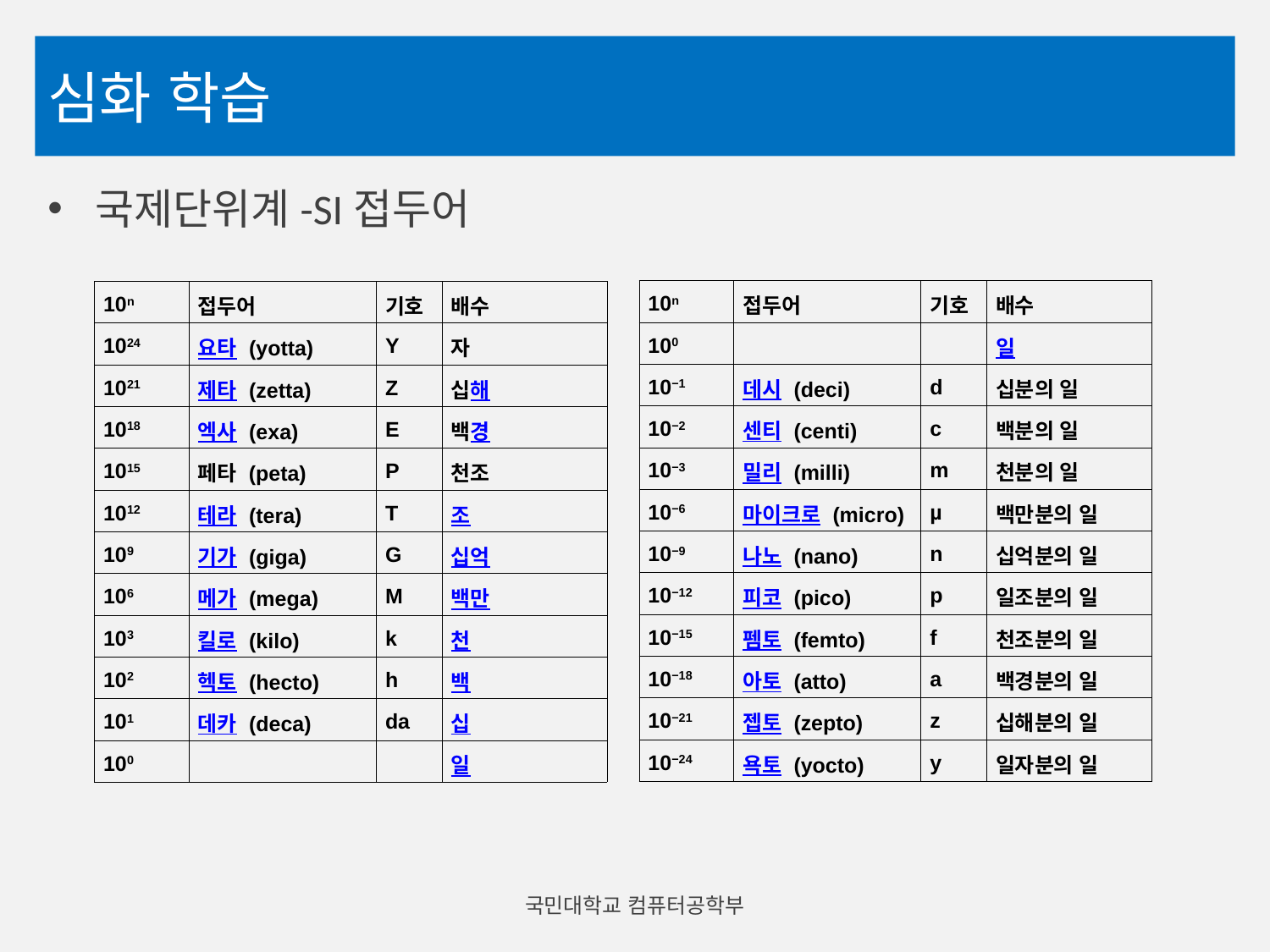

# 심화 학습
국제단위계-SI접두어
| 10n | 접두어 | 기호 | 배수 |
| --- | --- | --- | --- |
| 100 |  |  | 일 |
| 10−1 | 데시 (deci) | d | 십분의 일 |
| 10−2 | 센티 (centi) | c | 백분의 일 |
| 10−3 | 밀리 (milli) | m | 천분의 일 |
| 10−6 | 마이크로 (micro) | µ | 백만분의 일 |
| 10−9 | 나노 (nano) | n | 십억분의 일 |
| 10−12 | 피코 (pico) | p | 일조분의 일 |
| 10−15 | 펨토 (femto) | f | 천조분의 일 |
| 10−18 | 아토 (atto) | a | 백경분의 일 |
| 10−21 | 젭토 (zepto) | z | 십해분의 일 |
| 10−24 | 욕토 (yocto) | y | 일자분의 일 |
| 10n | 접두어 | 기호 | 배수 |
| --- | --- | --- | --- |
| 1024 | 요타 (yotta) | Y | 자 |
| 1021 | 제타 (zetta) | Z | 십해 |
| 1018 | 엑사 (exa) | E | 백경 |
| 1015 | 페타 (peta) | P | 천조 |
| 1012 | 테라 (tera) | T | 조 |
| 109 | 기가 (giga) | G | 십억 |
| 106 | 메가 (mega) | M | 백만 |
| 103 | 킬로 (kilo) | k | 천 |
| 102 | 헥토 (hecto) | h | 백 |
| 101 | 데카 (deca) | da | 십 |
| 100 |  |  | 일 |
국민대학교 컴퓨터공학부